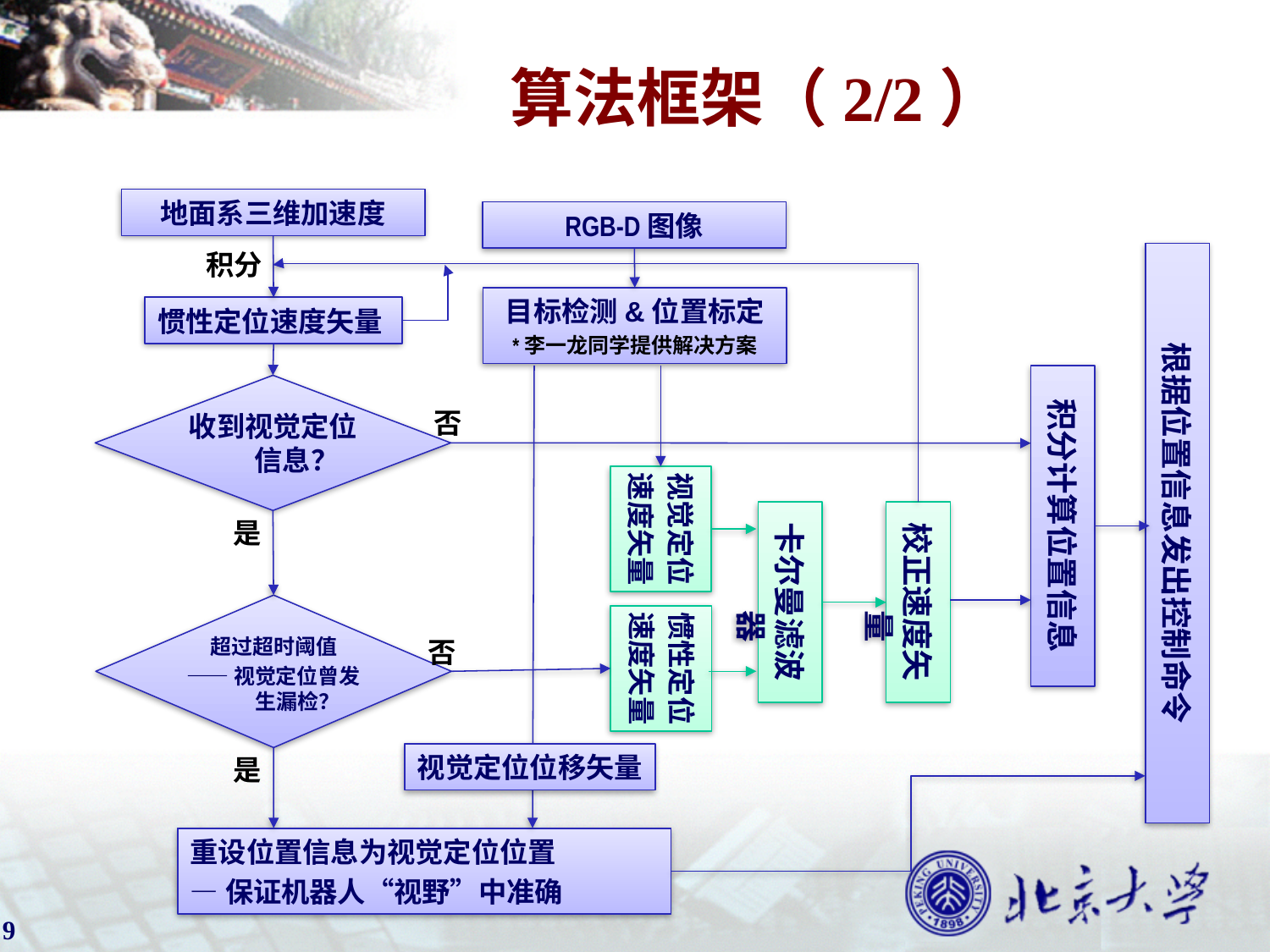

# 算法框架（2/2）
地面系三维加速度
RGB-D图像
积分
根据位置信息发出控制命令
目标检测&位置标定
*李一龙同学提供解决方案
惯性定位速度矢量
积分计算位置信息
收到视觉定位信息？
否
视觉定位
速度矢量
卡尔曼滤波器
校正速度矢量
是
超过超时阈值
——视觉定位曾发生漏检？
惯性定位
速度矢量
否
是
重设位置信息为视觉定位位置
—保证机器人“视野”中准确
视觉定位位移矢量